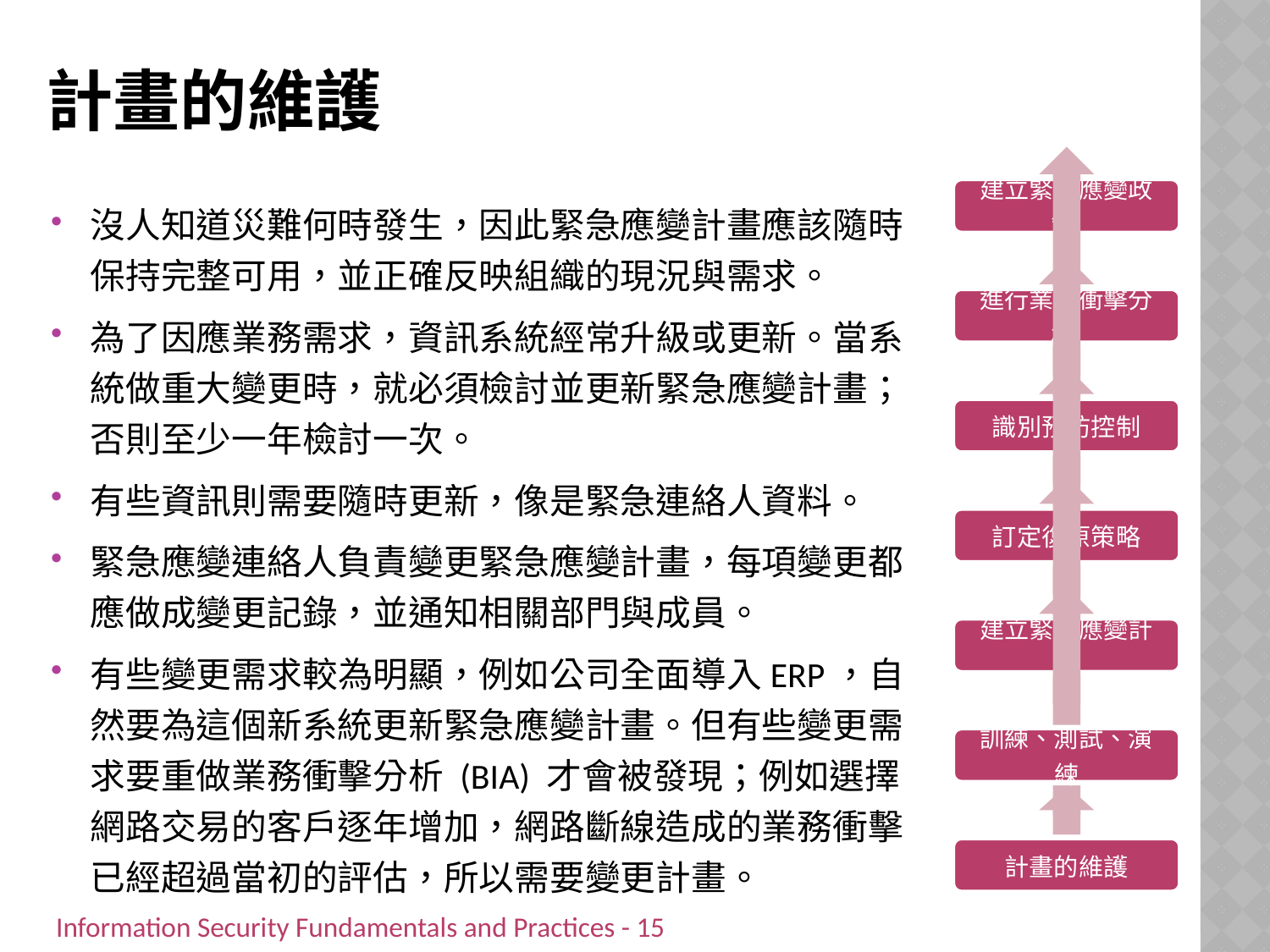

# 計畫的維護
建立緊急應變政策
訂定復原策略
建立緊急應變計畫
進行業務衝擊分析
識別預防控制
訓練、測試、演練
計畫的維護
沒人知道災難何時發生，因此緊急應變計畫應該隨時保持完整可用，並正確反映組織的現況與需求。
為了因應業務需求，資訊系統經常升級或更新。當系統做重大變更時，就必須檢討並更新緊急應變計畫；否則至少一年檢討一次。
有些資訊則需要隨時更新，像是緊急連絡人資料。
緊急應變連絡人負責變更緊急應變計畫，每項變更都應做成變更記錄，並通知相關部門與成員。
有些變更需求較為明顯，例如公司全面導入ERP，自然要為這個新系統更新緊急應變計畫。但有些變更需求要重做業務衝擊分析 (BIA) 才會被發現；例如選擇網路交易的客戶逐年增加，網路斷線造成的業務衝擊已經超過當初的評估，所以需要變更計畫。